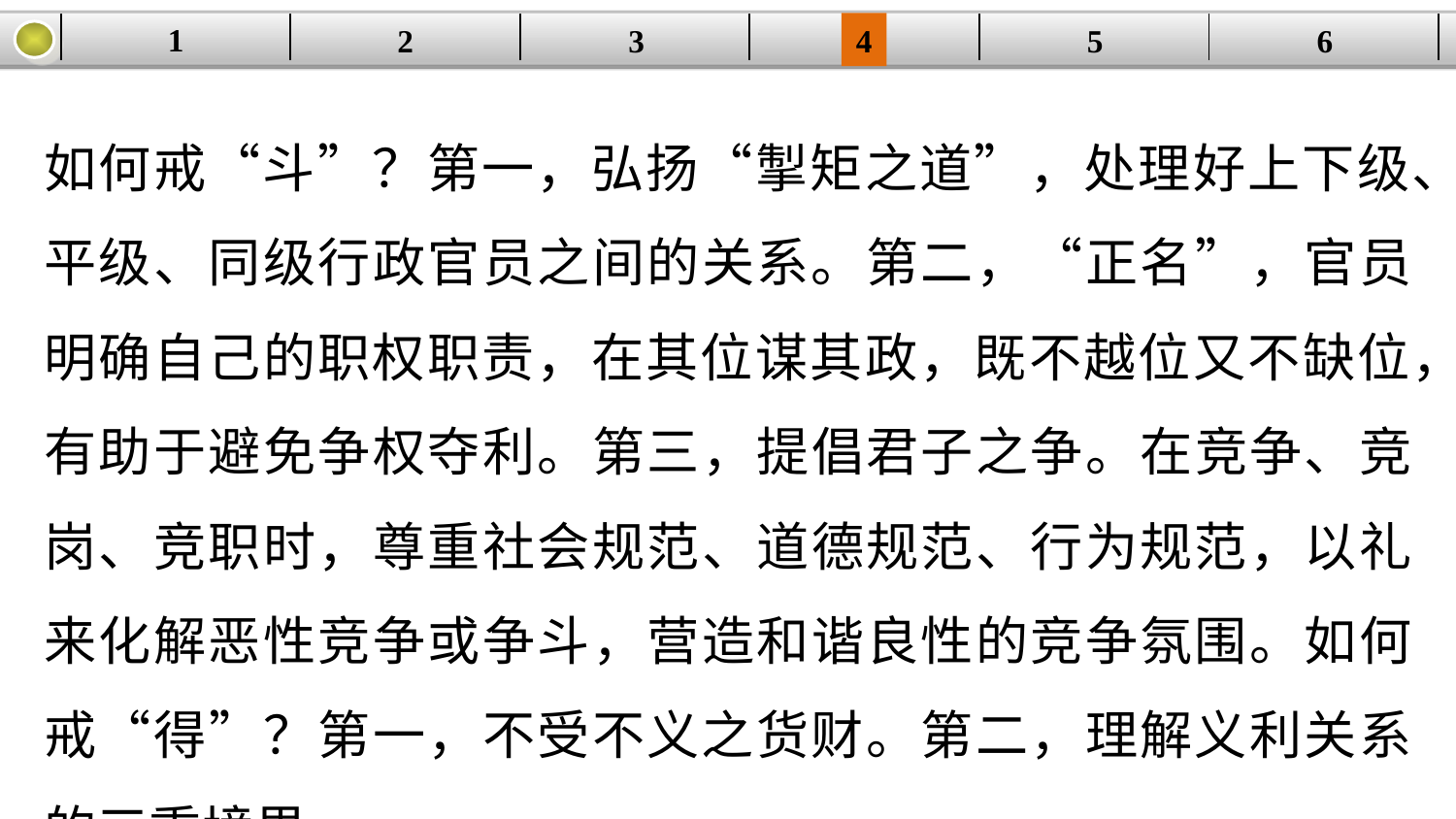

1
3
4
5
6
2
|  |  |  |  |  |  |
| --- | --- | --- | --- | --- | --- |

如何戒“斗”？第一，弘扬“掣矩之道”，处理好上下级、平级、同级行政官员之间的关系。第二，“正名”，官员明确自己的职权职责，在其位谋其政，既不越位又不缺位，有助于避免争权夺利。第三，提倡君子之争。在竞争、竞岗、竞职时，尊重社会规范、道德规范、行为规范，以礼来化解恶性竞争或争斗，营造和谐良性的竞争氛围。如何戒“得”？第一，不受不义之货财。第二，理解义利关系的三重境界，